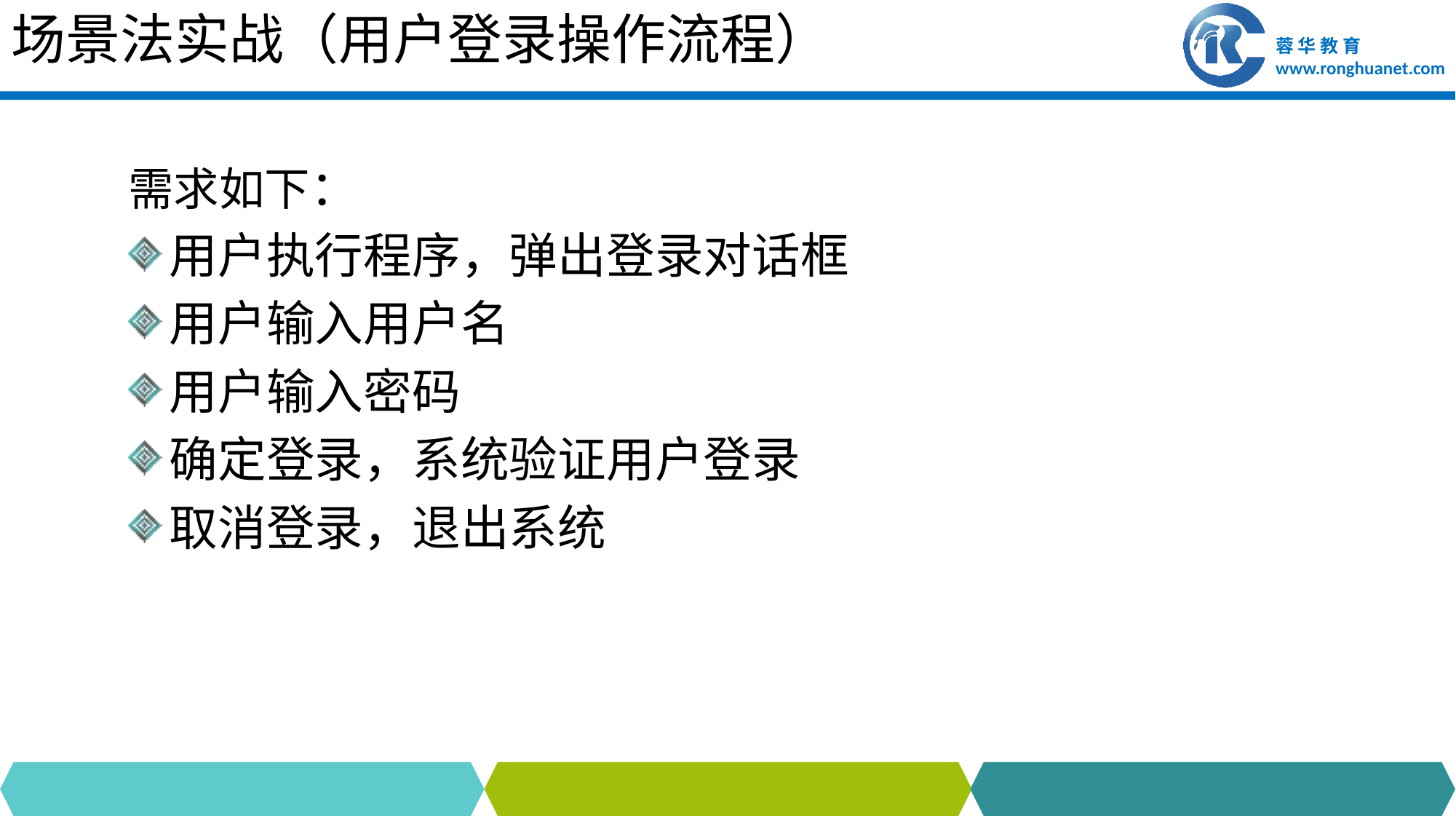

# 场景法实战（用户登录操作流程）
需求如下：
用户执行程序，弹出登录对话框
用户输入用户名
用户输入密码
确定登录，系统验证用户登录
取消登录，退出系统